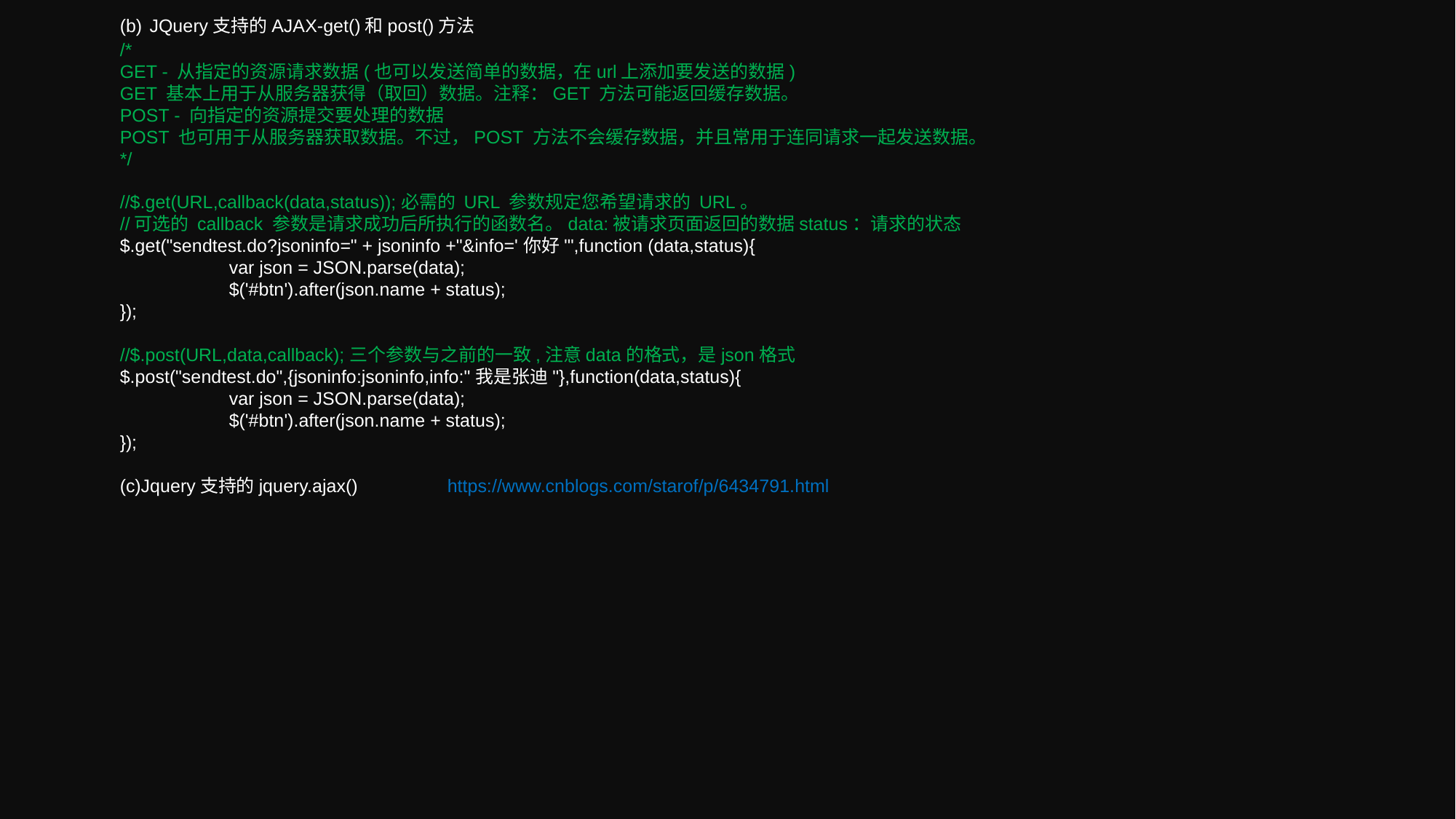

(b) JQuery支持的AJAX-get()和post()方法
	/*
	GET - 从指定的资源请求数据(也可以发送简单的数据，在url上添加要发送的数据)
	GET 基本上用于从服务器获得（取回）数据。注释：GET 方法可能返回缓存数据。
	POST - 向指定的资源提交要处理的数据
	POST 也可用于从服务器获取数据。不过，POST 方法不会缓存数据，并且常用于连同请求一起发送数据。
	*/

	//$.get(URL,callback(data,status));必需的 URL 参数规定您希望请求的 URL。
	//可选的 callback 参数是请求成功后所执行的函数名。data:被请求页面返回的数据status：请求的状态
	$.get("sendtest.do?jsoninfo=" + jsoninfo +"&info='你好'",function (data,status){
		var json = JSON.parse(data);
		$('#btn').after(json.name + status);
	});

	//$.post(URL,data,callback);三个参数与之前的一致,注意data的格式，是json格式
	$.post("sendtest.do",{jsoninfo:jsoninfo,info:"我是张迪"},function(data,status){
		var json = JSON.parse(data);
		$('#btn').after(json.name + status);
	});

	(c)Jquery支持的jquery.ajax()	https://www.cnblogs.com/starof/p/6434791.html